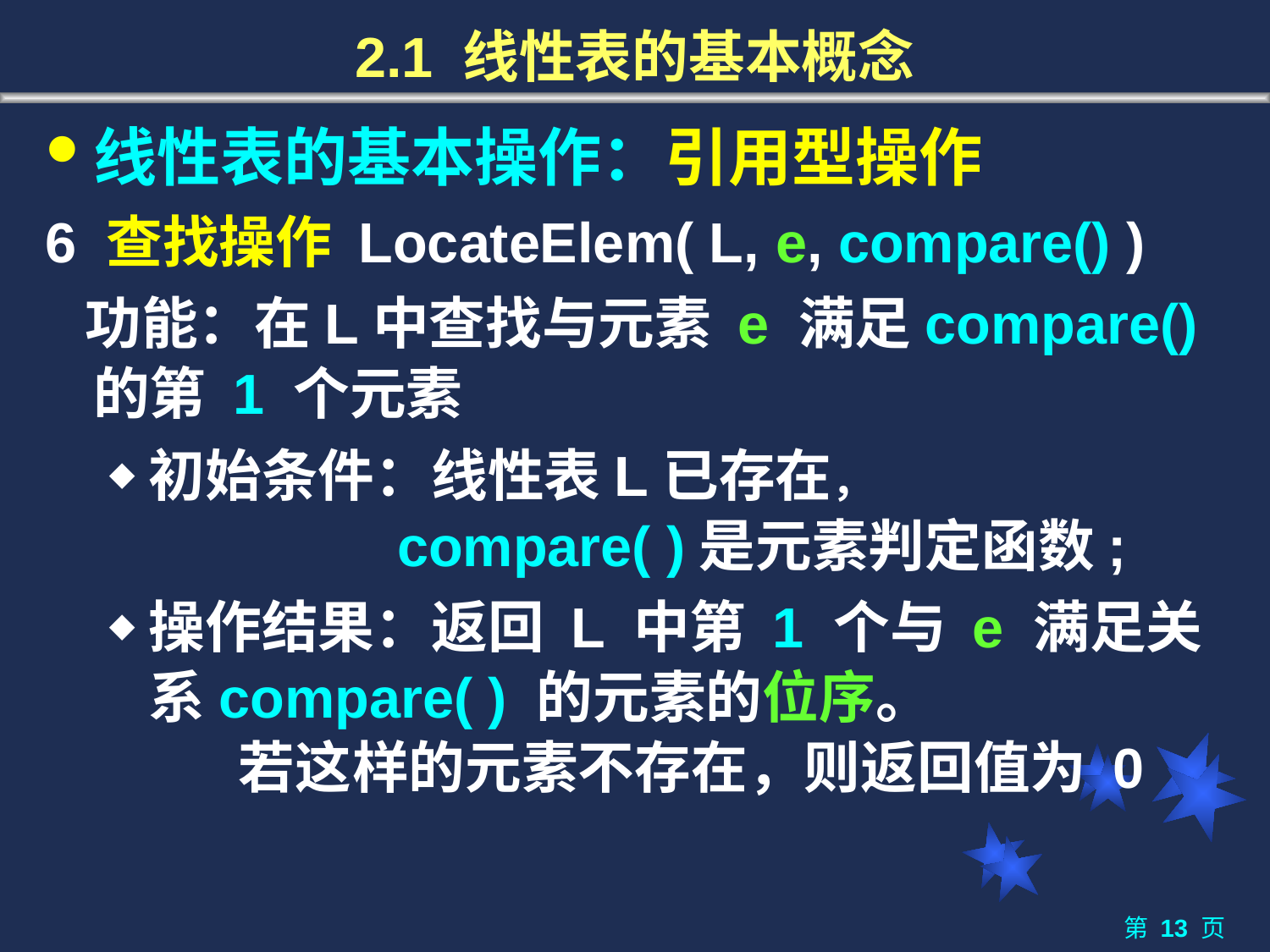

# 2.1 线性表的基本概念
线性表的基本操作：引用型操作
6 查找操作 LocateElem( L, e, compare() )
  功能：在L中查找与元素 e 满足compare() 的第 1 个元素
初始条件：线性表L已存在，
                         compare( )是元素判定函数;
操作结果：返回 L 中第 1 个与 e 满足关系compare( ) 的元素的位序。
       若这样的元素不存在，则返回值为 0
第 13 页